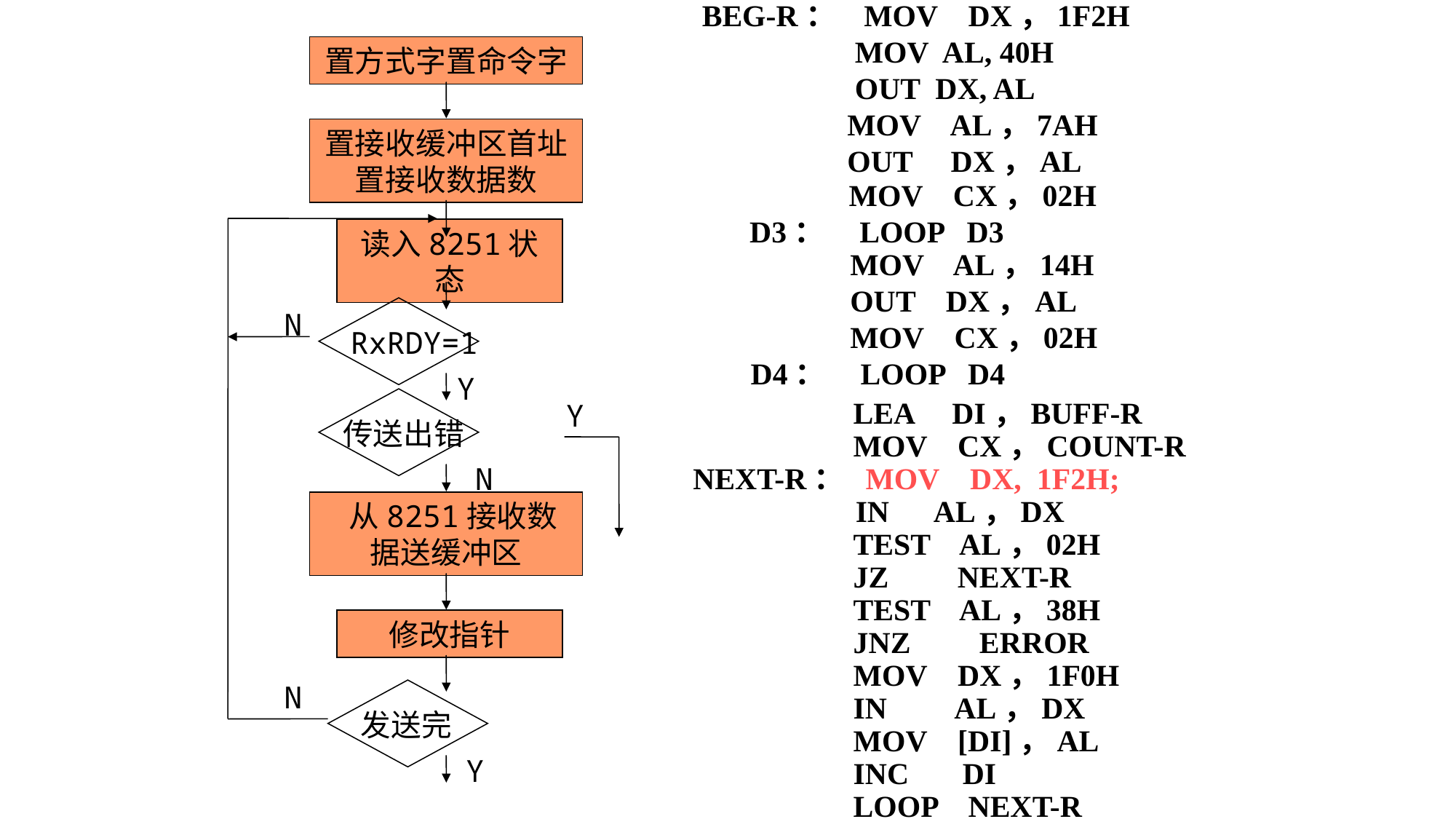

BEG-R：   MOV    DX，1F2H
                    MOV  AL, 40H
                    OUT  DX, AL
                   MOV    AL，7AH
                   OUT     DX，AL
置方式字置命令字

置接收缓冲区首址
置接收数据数

读入8251状态

RxRDY=1
N

Y

传送出错
Y

N

 从8251接收数据送缓冲区

修改指针

N

发送完

Y

                 MOV    CX，02H
    D3：    LOOP   D3
                 MOV    AL，14H
                 OUT    DX，AL
                 MOV    CX，02H
    D4：    LOOP   D4
                     LEA     DI，BUFF-R
                     MOV    CX，COUNT-R
NEXT-R：  MOV    DX,  1F2H;
	       IN      AL，DX
                     TEST    AL，02H
                     JZ         NEXT-R
                     TEST    AL，38H
                     JNZ         ERROR
                     MOV    DX，1F0H
                     IN         AL，DX
                     MOV    [DI]，AL
                     INC       DI
                     LOOP    NEXT-R